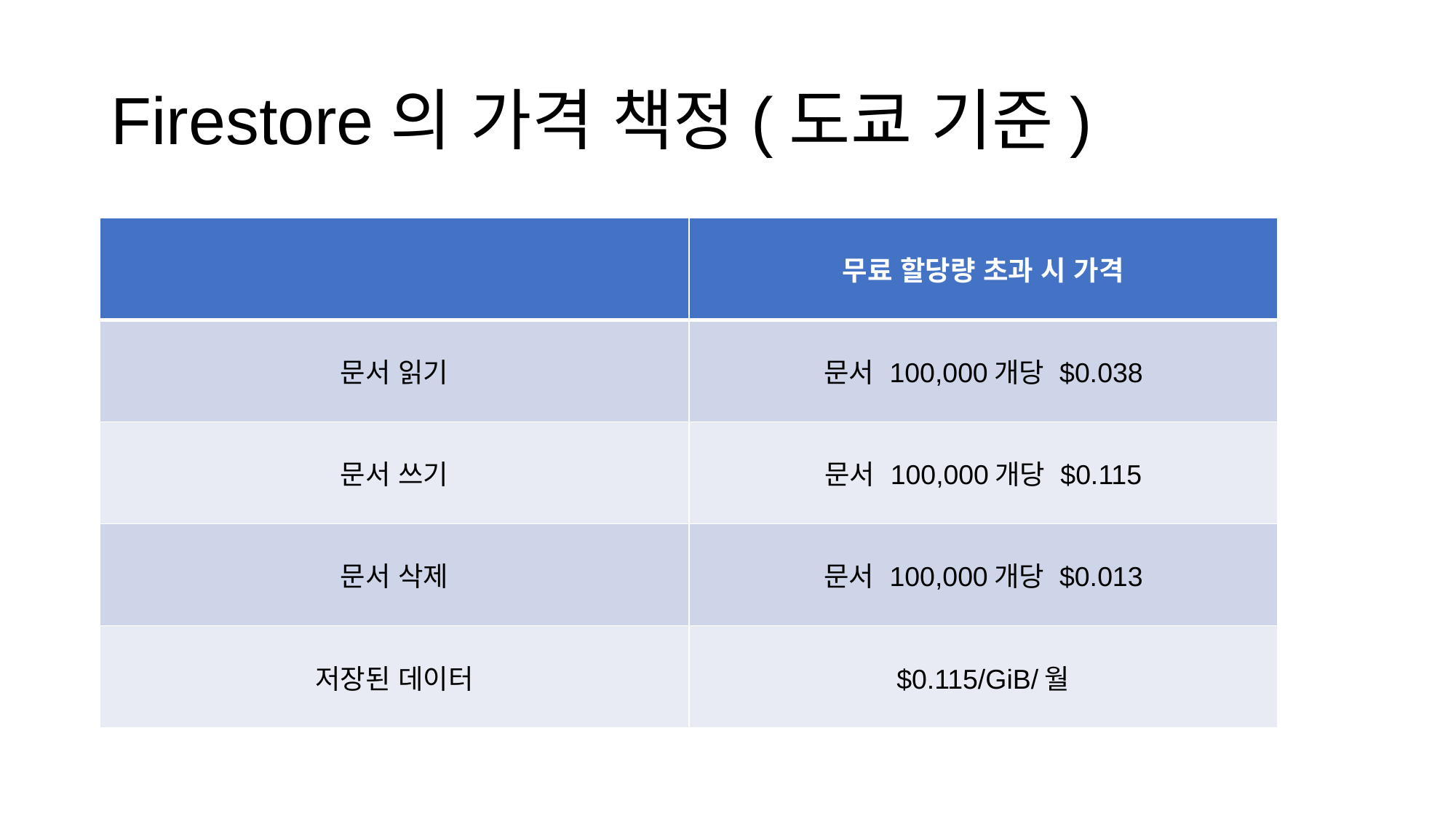

# Firestore의 가격 책정(도쿄 기준)
|  | 무료 할당량 초과 시 가격 |
| --- | --- |
| 문서 읽기 | 문서 100,000개당 $0.038 |
| 문서 쓰기 | 문서 100,000개당 $0.115 |
| 문서 삭제 | 문서 100,000개당 $0.013 |
| 저장된 데이터 | $0.115/GiB/월 |